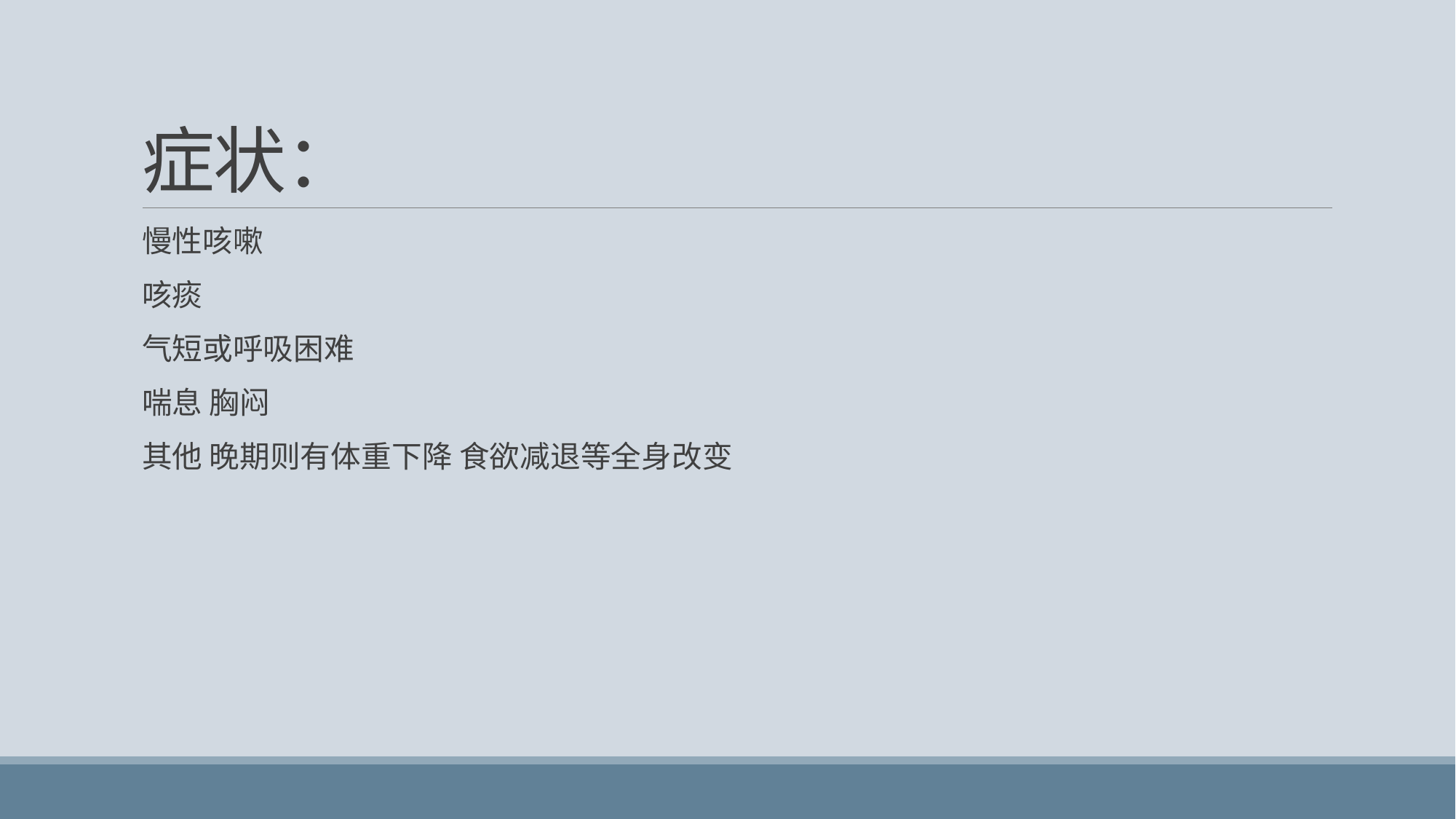

# 症状：
慢性咳嗽
咳痰
气短或呼吸困难
喘息 胸闷
其他 晚期则有体重下降 食欲减退等全身改变